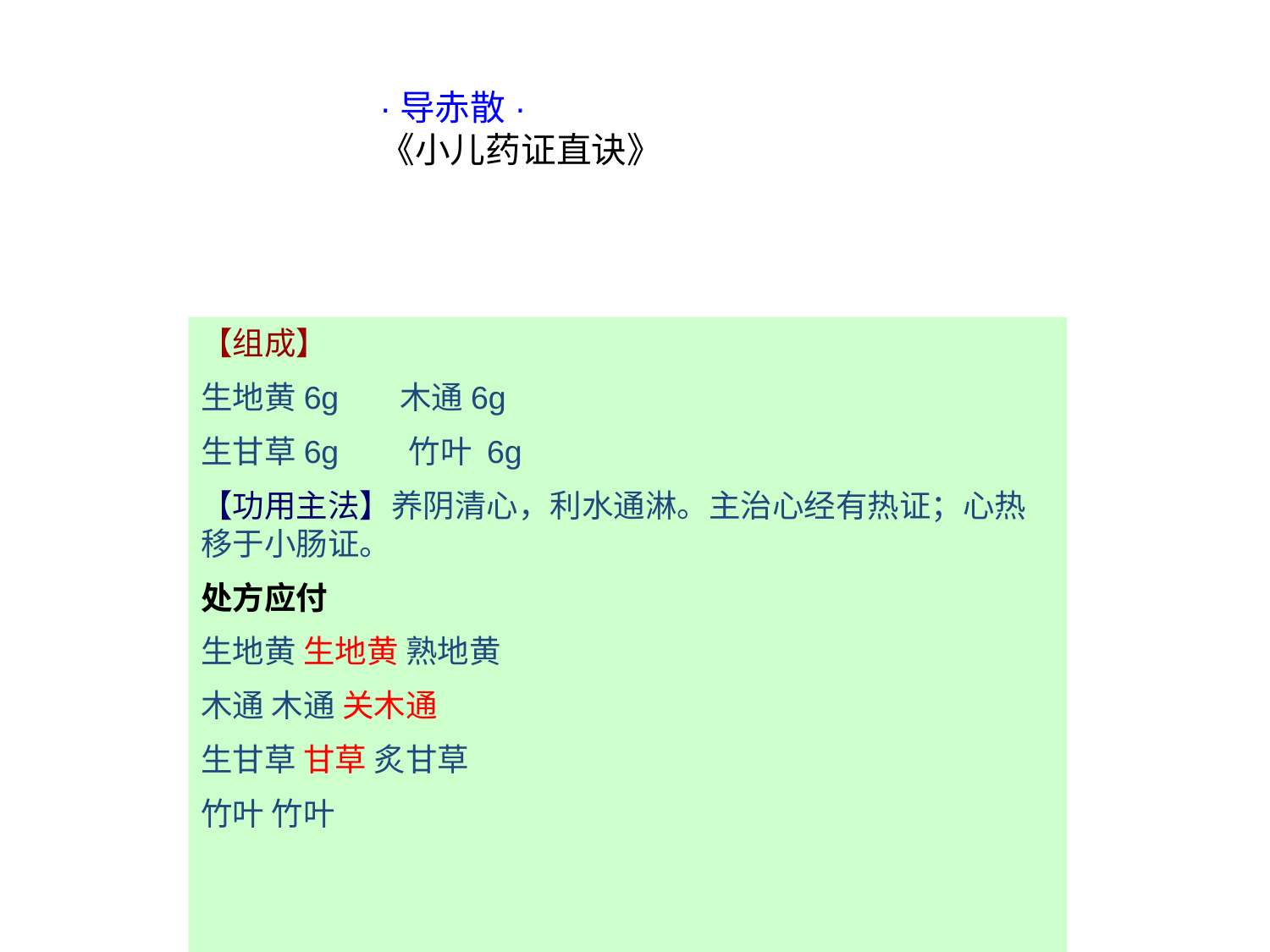

·导赤散·
《小儿药证直诀》

【组成】
生地黄6g      木通6g
生甘草6g       竹叶 6g
【功用主法】养阴清心，利水通淋。主治心经有热证；心热移于小肠证。
处方应付
生地黄 生地黄 熟地黄
木通 木通 关木通
生甘草 甘草 炙甘草
竹叶 竹叶